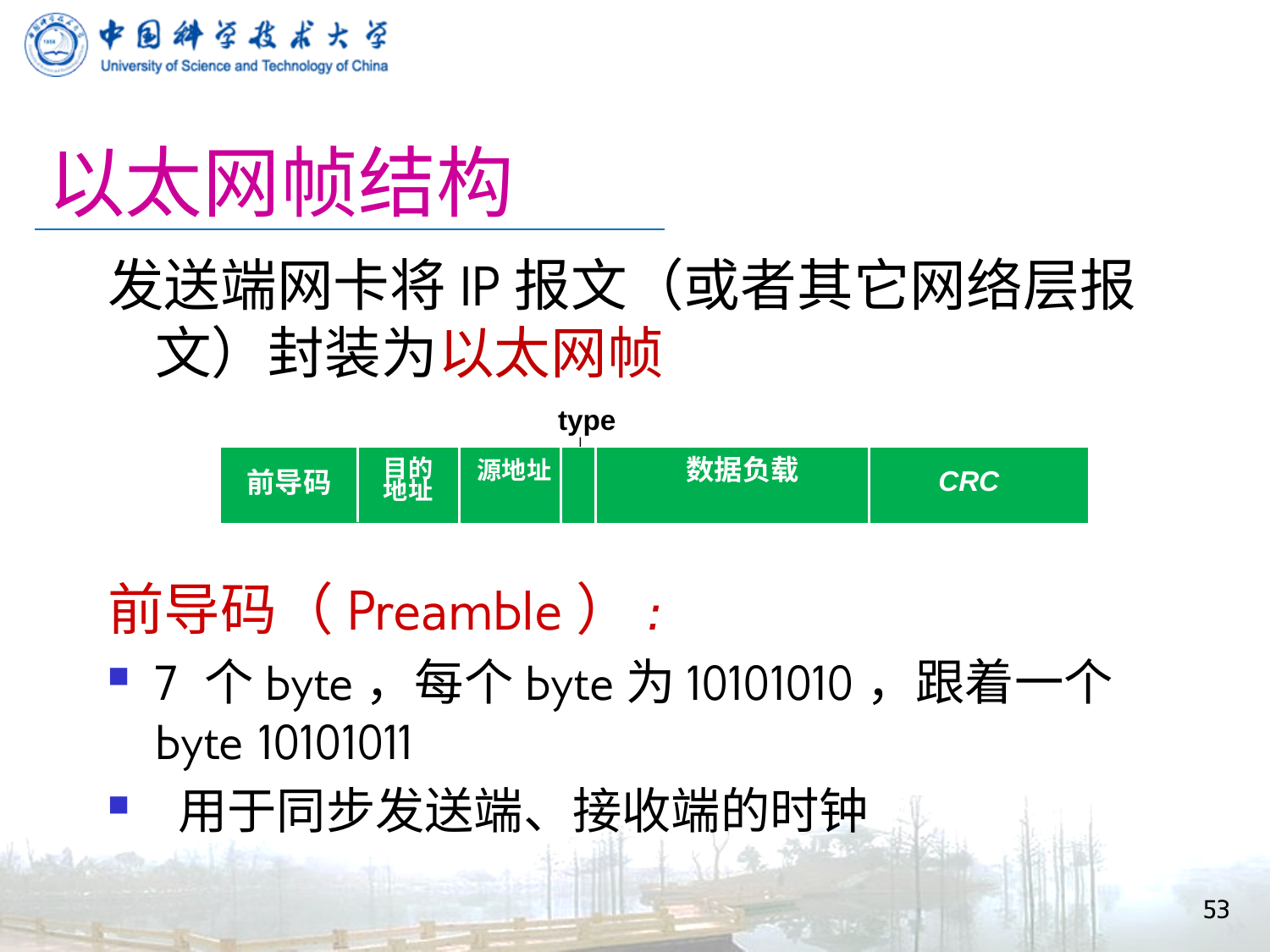

# 以太网帧结构
发送端网卡将IP报文（或者其它网络层报文）封装为以太网帧

前导码（Preamble）:
7 个byte，每个byte为10101010，跟着一个byte 10101011
 用于同步发送端、接收端的时钟
type

目的
地址
源地址
数据负载
CRC
前导码
53